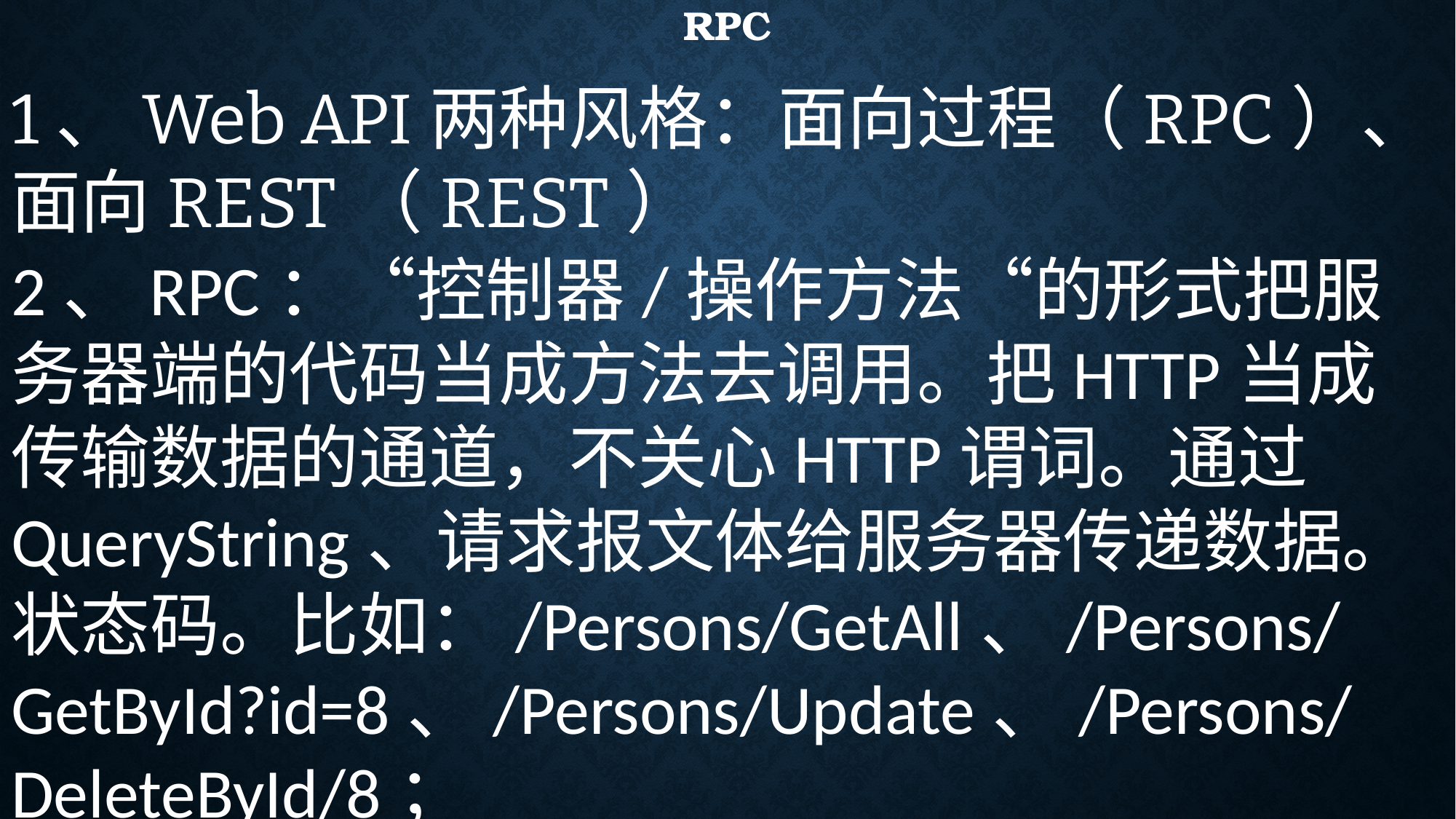

# RPC
1、Web API两种风格：面向过程（RPC）、面向REST（REST）
2、RPC：“控制器/操作方法“的形式把服务器端的代码当成方法去调用。把HTTP当成传输数据的通道，不关心HTTP谓词。通过QueryString、请求报文体给服务器传递数据。状态码。比如：/Persons/GetAll、/Persons/GetById?id=8、/Persons/Update、/Persons/DeleteById/8；